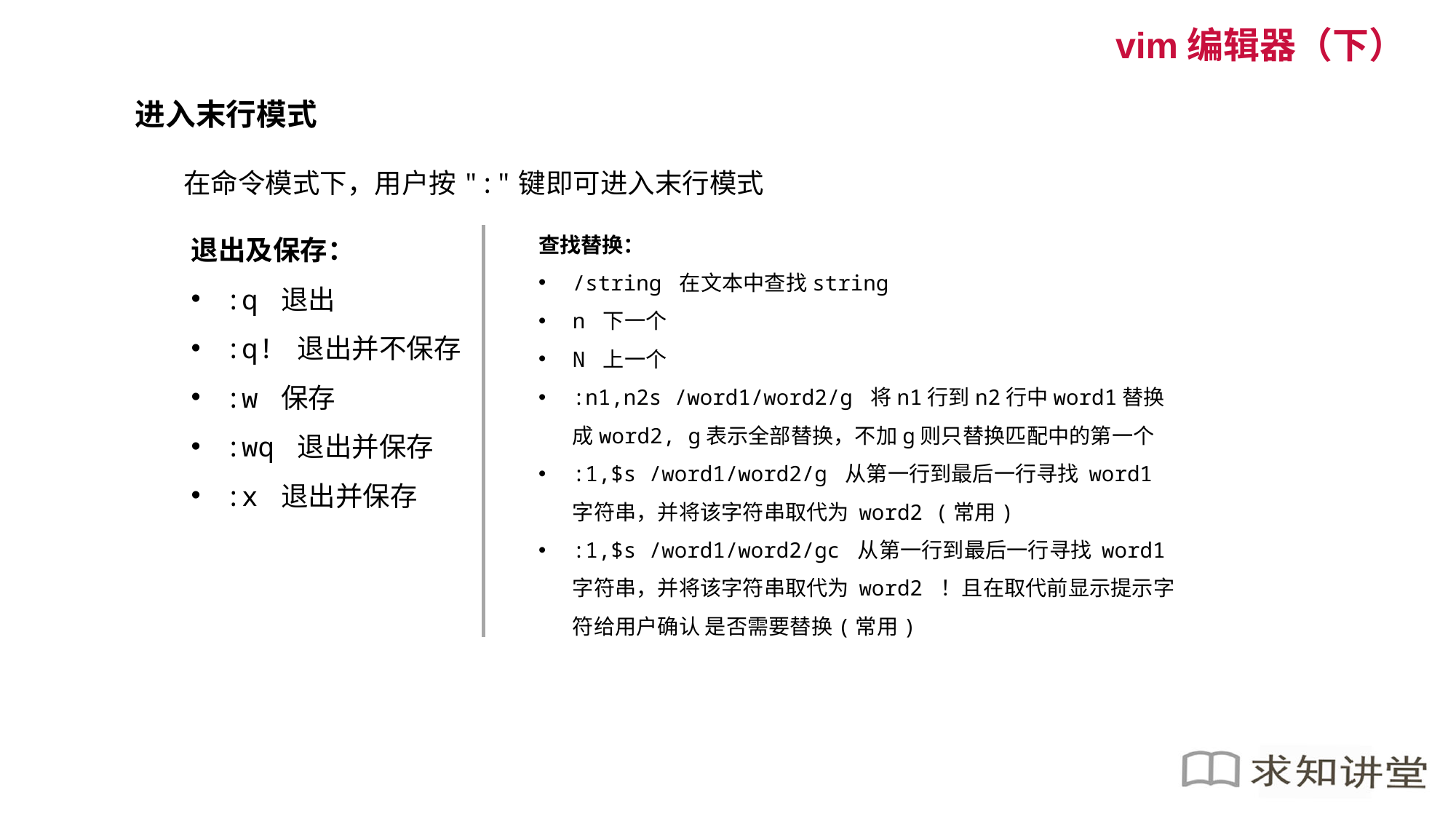

vim编辑器（下）
进入末行模式
在命令模式下，用户按":"键即可进入末行模式
退出及保存：
:q 退出
:q! 退出并不保存
:w 保存
:wq 退出并保存
:x 退出并保存
查找替换：
/string 在文本中查找string
n 下一个
N 上一个
:n1,n2s /word1/word2/g 将n1行到n2行中word1替换成word2, g表示全部替换，不加g则只替换匹配中的第一个
:1,$s /word1/word2/g 从第一行到最后一行寻找 word1 字符串，并将该字符串取代为 word2 (常用)
:1,$s /word1/word2/gc 从第一行到最后一行寻找 word1 字符串，并将该字符串取代为 word2 ！且在取代前显示提示字符给用户确认 是否需要替换(常用)